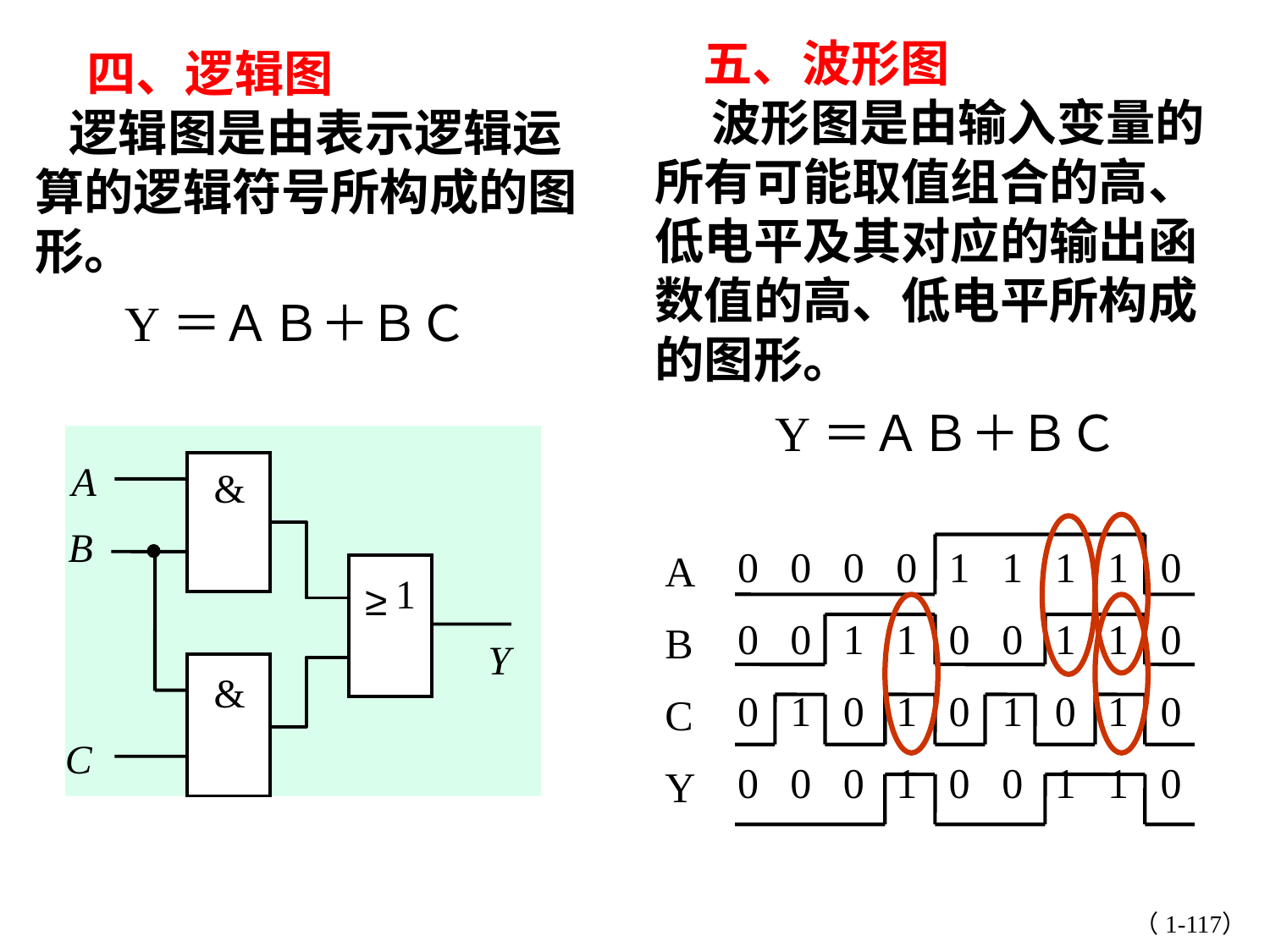

五、波形图
    波形图是由输入变量的所有可能取值组合的高、低电平及其对应的输出函数值的高、低电平所构成的图形。
　 四、逻辑图
  逻辑图是由表示逻辑运算的逻辑符号所构成的图形。
Y＝ＡＢ＋ＢＣ
Y＝ＡＢ＋ＢＣ

A
&

B

1
≥

Y

&

C

0   0   0   0   1   1   1   1   0
0   0   1   1   0   0   1   1   0
0   1   0   1   0   1   0   1   0
0   0   0   1   0   0   1   1   0

A
B
C
Y

（1-117）